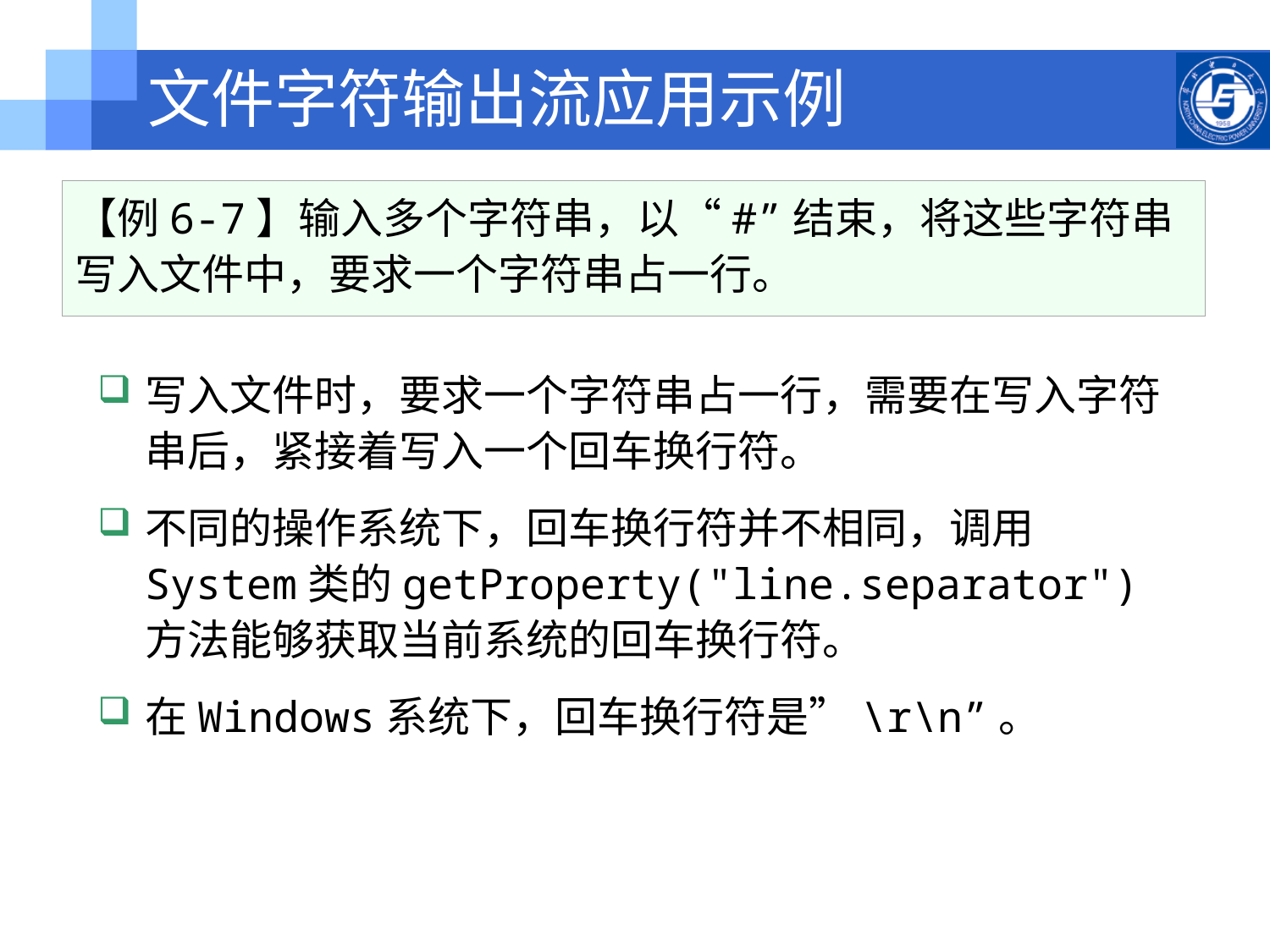

# 文件字符输出流应用示例
【例6-7】输入多个字符串，以“#”结束，将这些字符串写入文件中，要求一个字符串占一行。
写入文件时，要求一个字符串占一行，需要在写入字符串后，紧接着写入一个回车换行符。
不同的操作系统下，回车换行符并不相同，调用System类的getProperty("line.separator")方法能够获取当前系统的回车换行符。
在Windows系统下，回车换行符是”\r\n”。